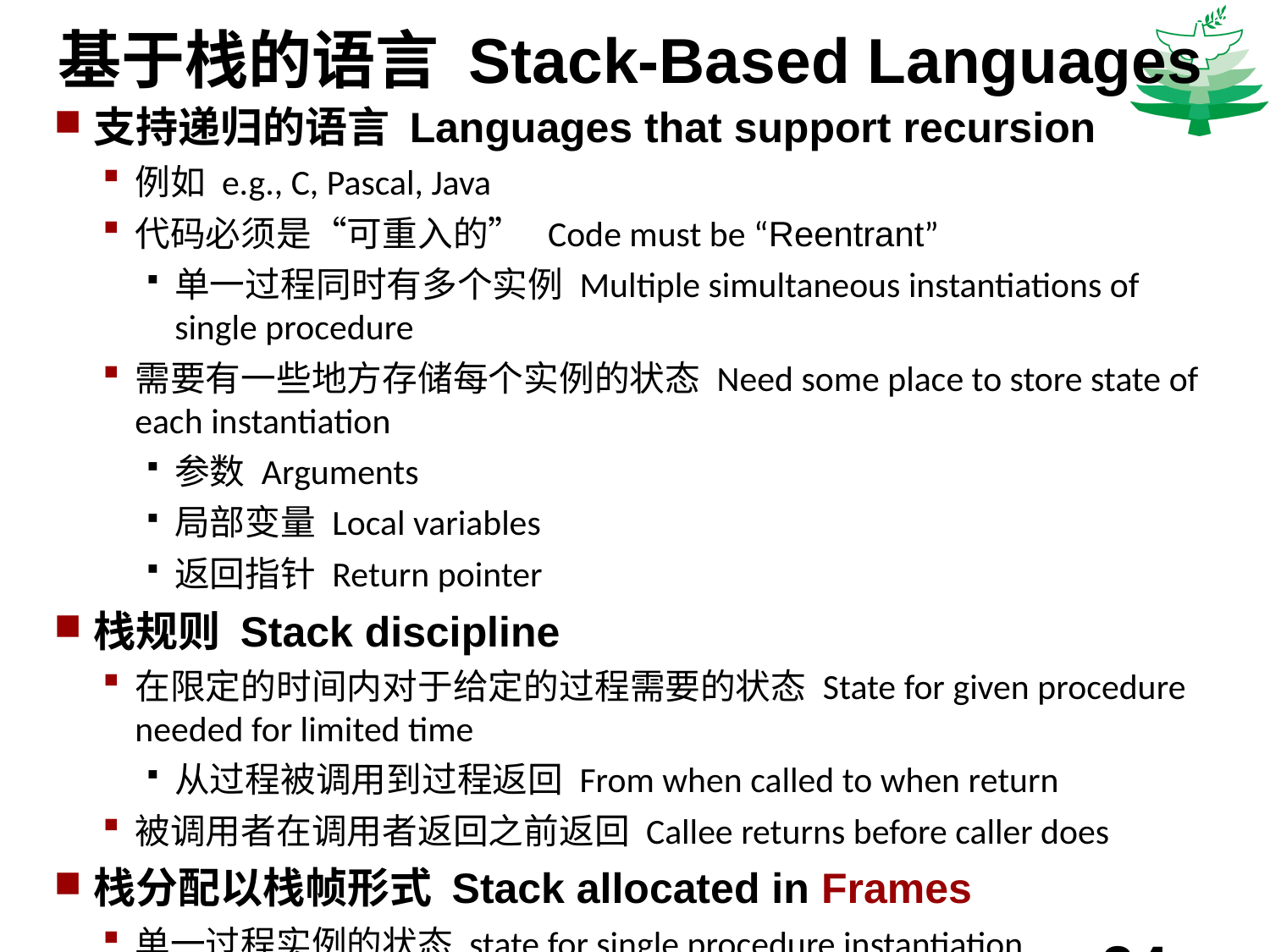

Carnegie Mellon
# 基于栈的语言 Stack-Based Languages
支持递归的语言 Languages that support recursion
例如 e.g., C, Pascal, Java
代码必须是“可重入的”  Code must be “Reentrant”
单一过程同时有多个实例 Multiple simultaneous instantiations of single procedure
需要有一些地方存储每个实例的状态 Need some place to store state of each instantiation
参数 Arguments
局部变量 Local variables
返回指针 Return pointer
栈规则 Stack discipline
在限定的时间内对于给定的过程需要的状态 State for given procedure needed for limited time
从过程被调用到过程返回 From when called to when return
被调用者在调用者返回之前返回 Callee returns before caller does
栈分配以栈帧形式 Stack allocated in Frames
单一过程实例的状态 state for single procedure instantiation